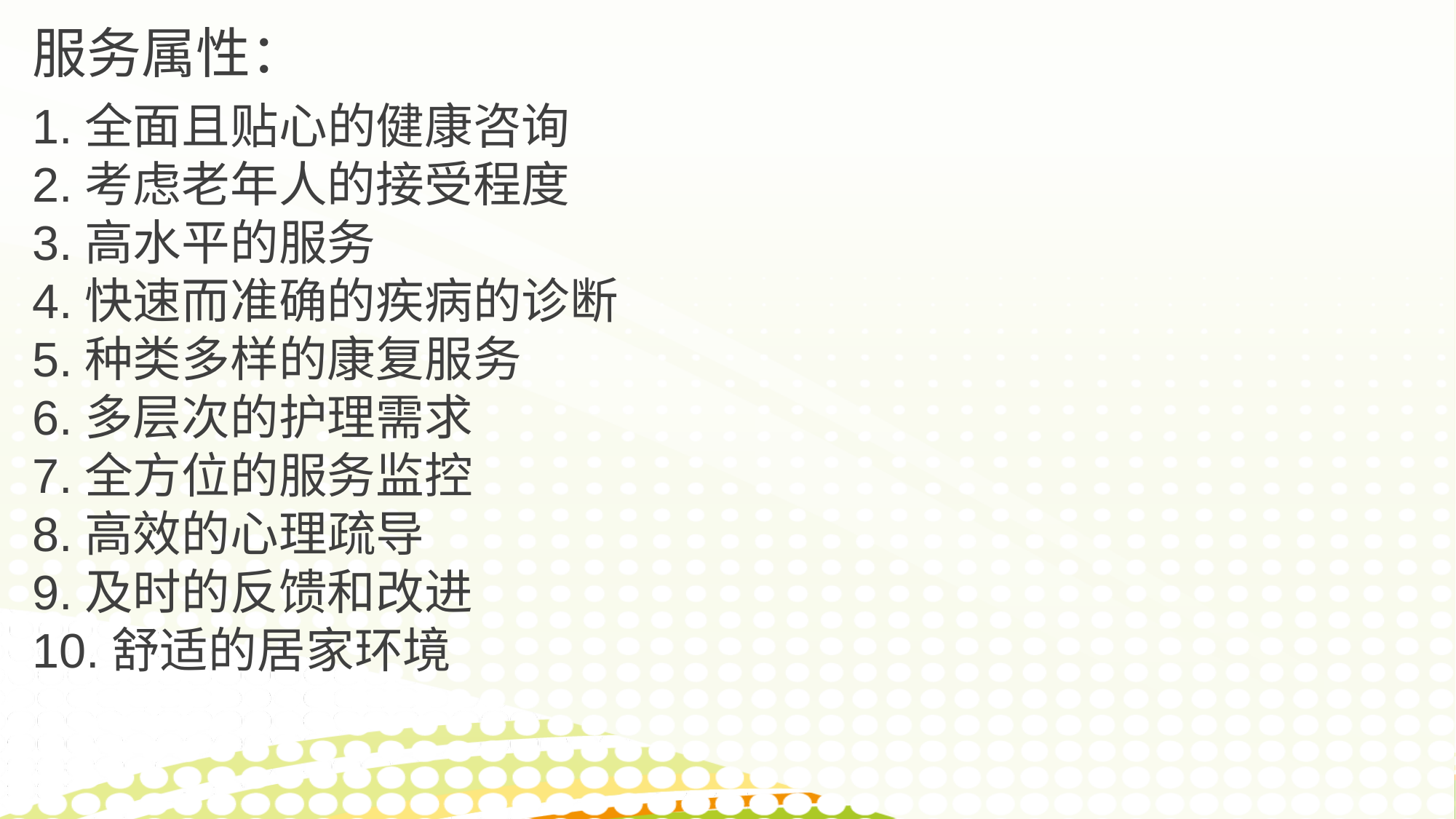

服务属性：
1.全面且贴心的健康咨询
2.考虑老年人的接受程度
3.高水平的服务
4.快速而准确的疾病的诊断
5.种类多样的康复服务
6.多层次的护理需求
7.全方位的服务监控
8.高效的心理疏导
9.及时的反馈和改进
10.舒适的居家环境